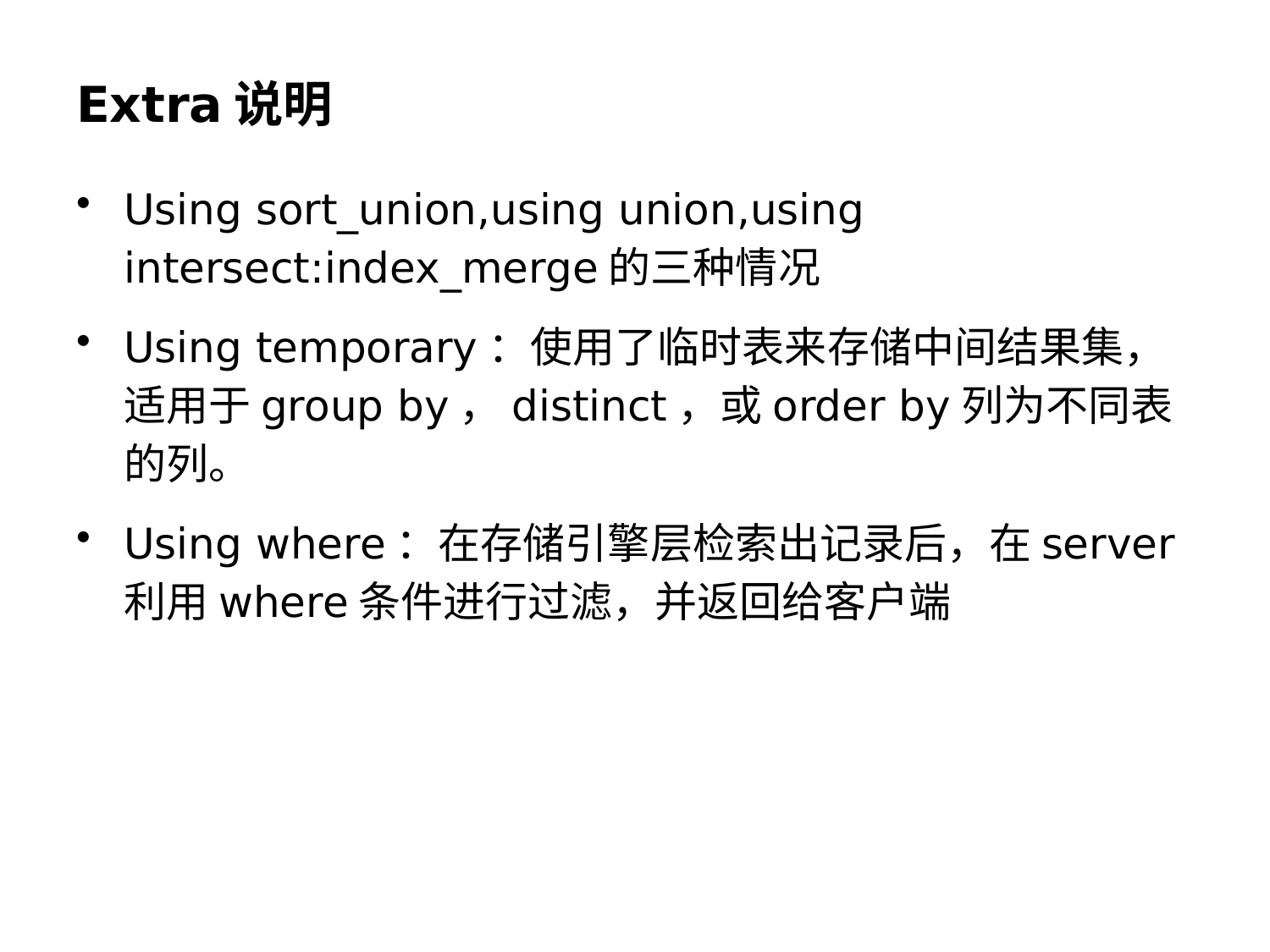

# Extra说明
Using sort_union,using union,using intersect:index_merge的三种情况
Using temporary：使用了临时表来存储中间结果集，适用于group by，distinct，或order by列为不同表的列。
Using where：在存储引擎层检索出记录后，在server利用where条件进行过滤，并返回给客户端